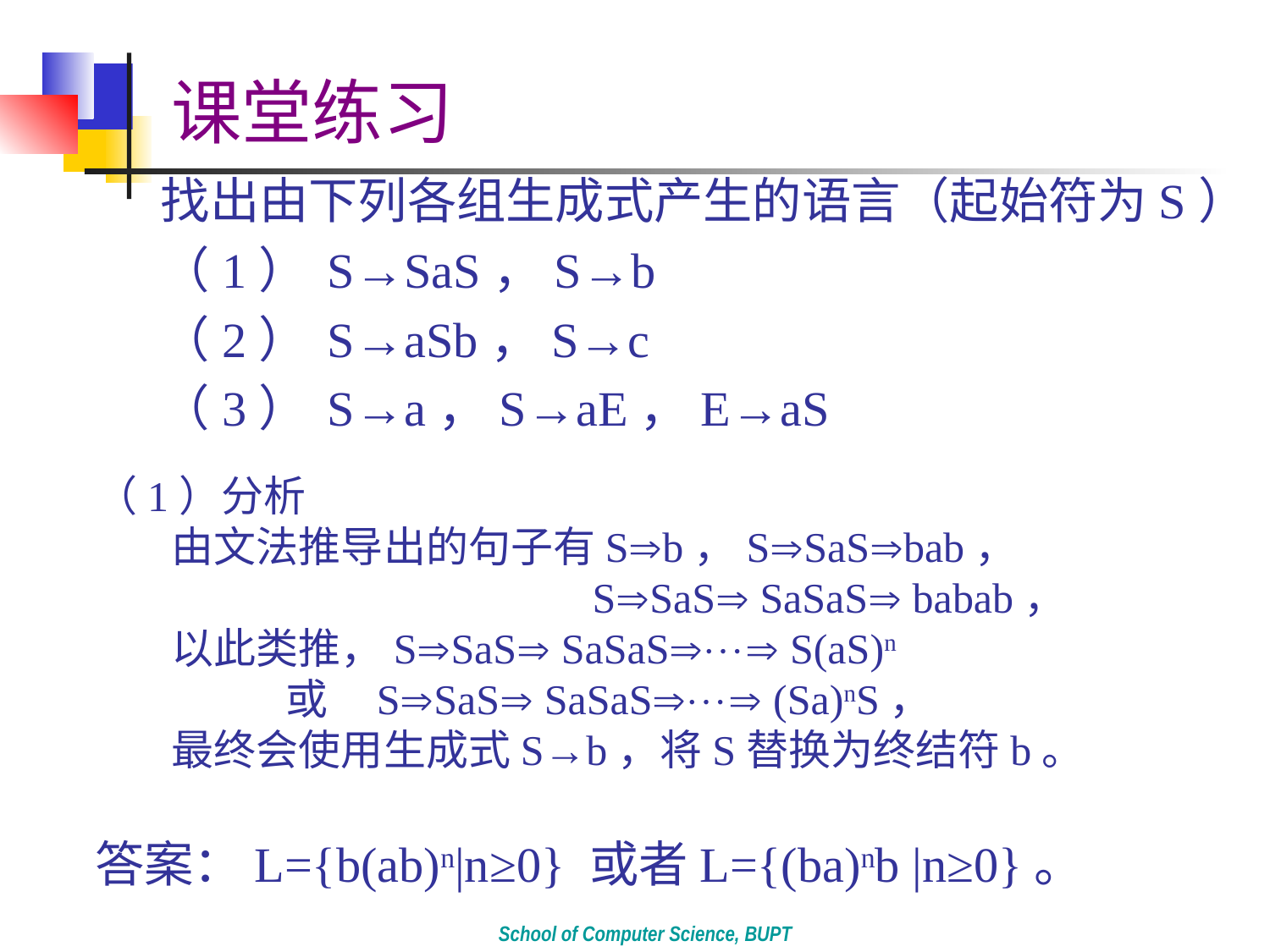

# 课堂练习
找出由下列各组生成式产生的语言（起始符为S）
（1）	S→SaS，S→b
（2）	S→aSb，S→c
（3）	S→a，S→aE，E→aS

（1）分析
       由文法推导出的句子有S⇒b，S⇒SaS⇒bab，
                                               S⇒SaS⇒ SaSaS⇒ babab，
       以此类推，S⇒SaS⇒ SaSaS⇒…⇒ S(aS)n
                   或    S⇒SaS⇒ SaSaS⇒…⇒ (Sa)nS，
       最终会使用生成式S→b，将S替换为终结符b。

答案：L={b(ab)n|n≥0} 或者L={(ba)nb |n≥0}。

School of Computer Science, BUPT
33